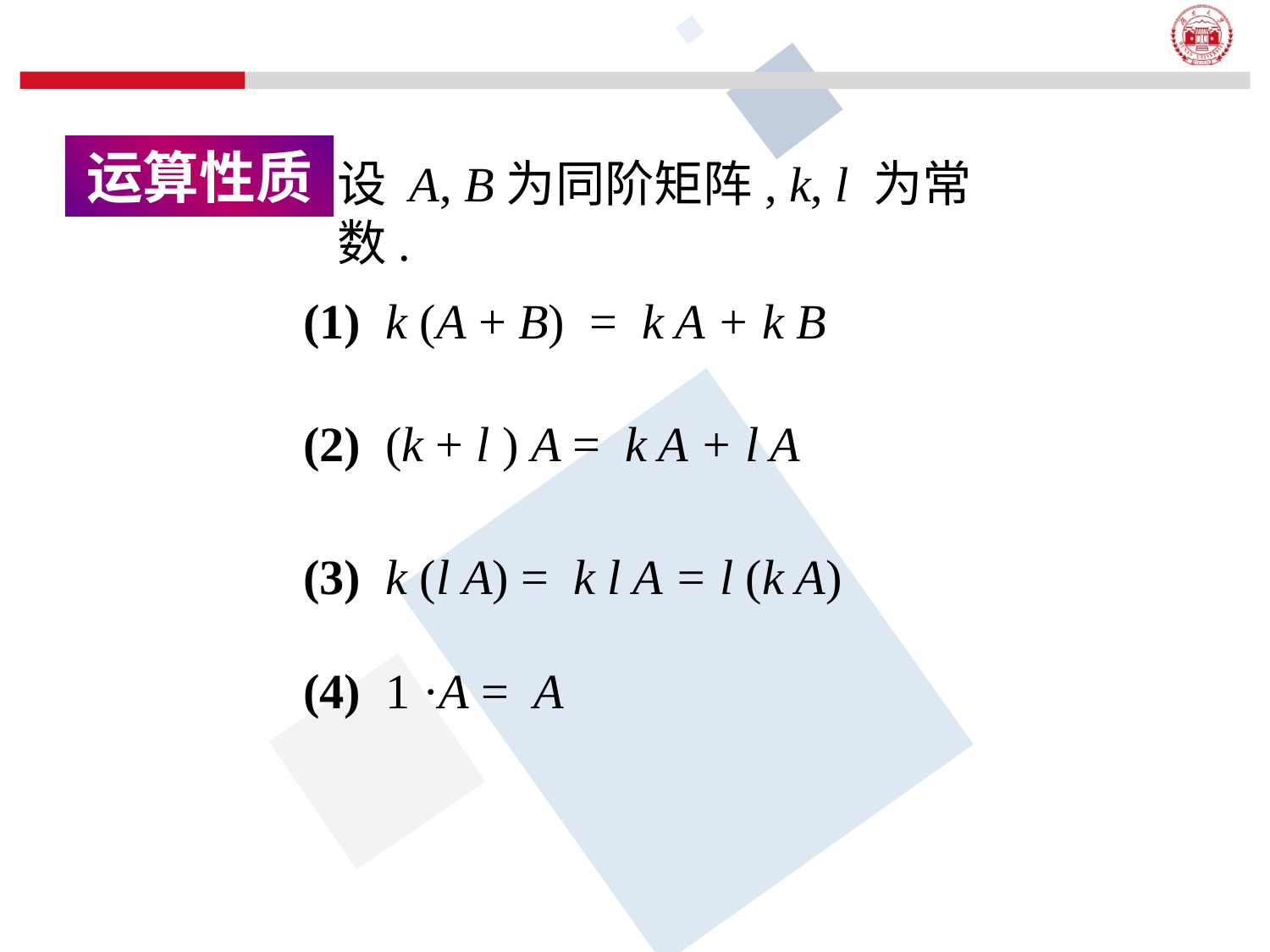

运算性质
设 A, B为同阶矩阵, k, l 为常数.
(1)  k (A + B)  =  k A + k B
(2)  (k + l ) A =  k A + l A
(3)  k (l A) =  k l A = l (k A)
(4)  1 ·A =  A